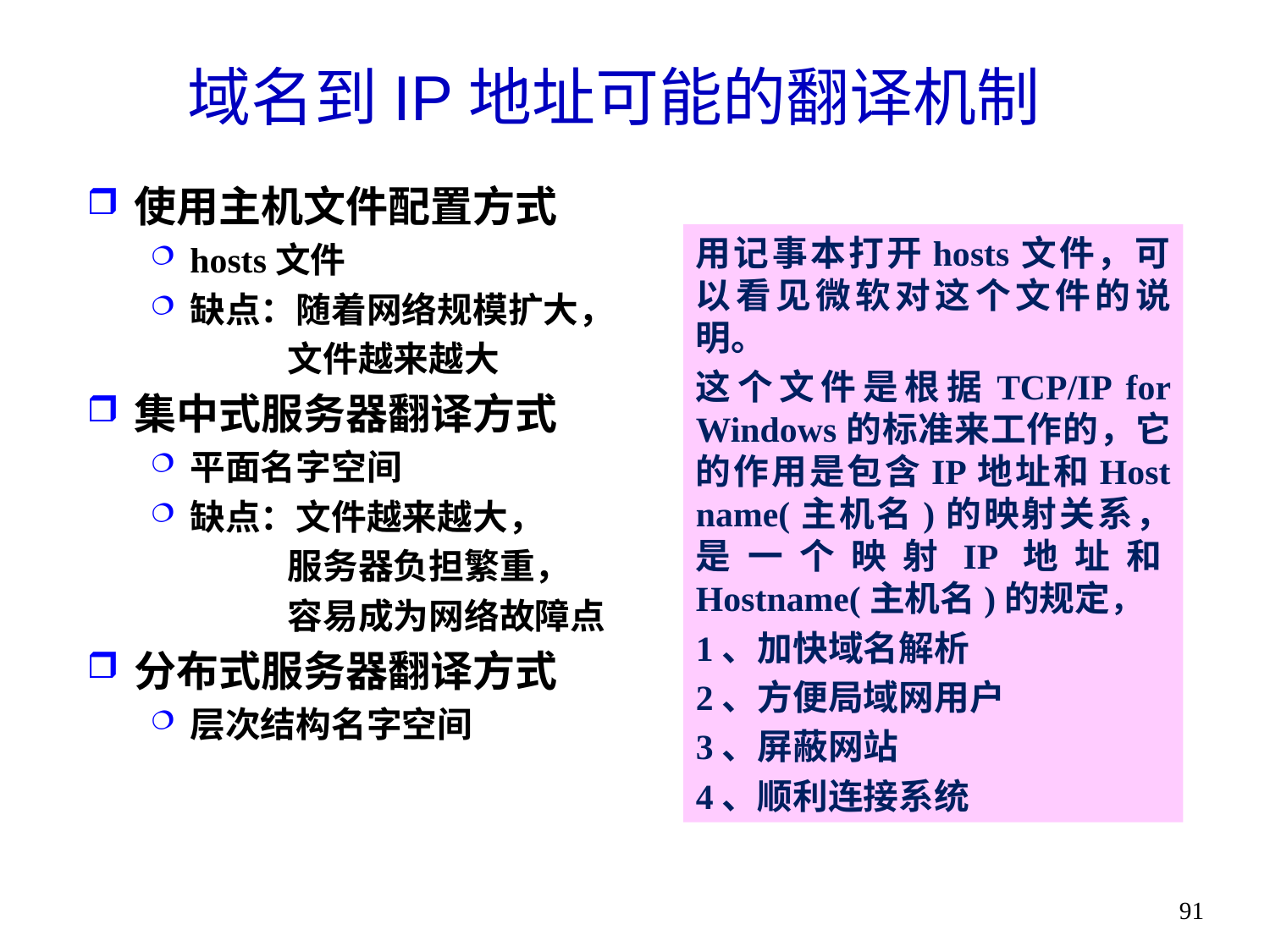

# 域名到IP地址可能的翻译机制
使用主机文件配置方式
hosts文件
缺点：随着网络规模扩大，
                文件越来越大
集中式服务器翻译方式
平面名字空间
缺点：文件越来越大，
                服务器负担繁重，
                容易成为网络故障点
分布式服务器翻译方式
层次结构名字空间
用记事本打开hosts文件，可以看见微软对这个文件的说明。
这个文件是根据TCP/IP for Windows的标准来工作的，它的作用是包含IP地址和Host name(主机名)的映射关系，是一个映射IP地址和Hostname(主机名)的规定，
1、加快域名解析
2、方便局域网用户
3、屏蔽网站
4、顺利连接系统

91